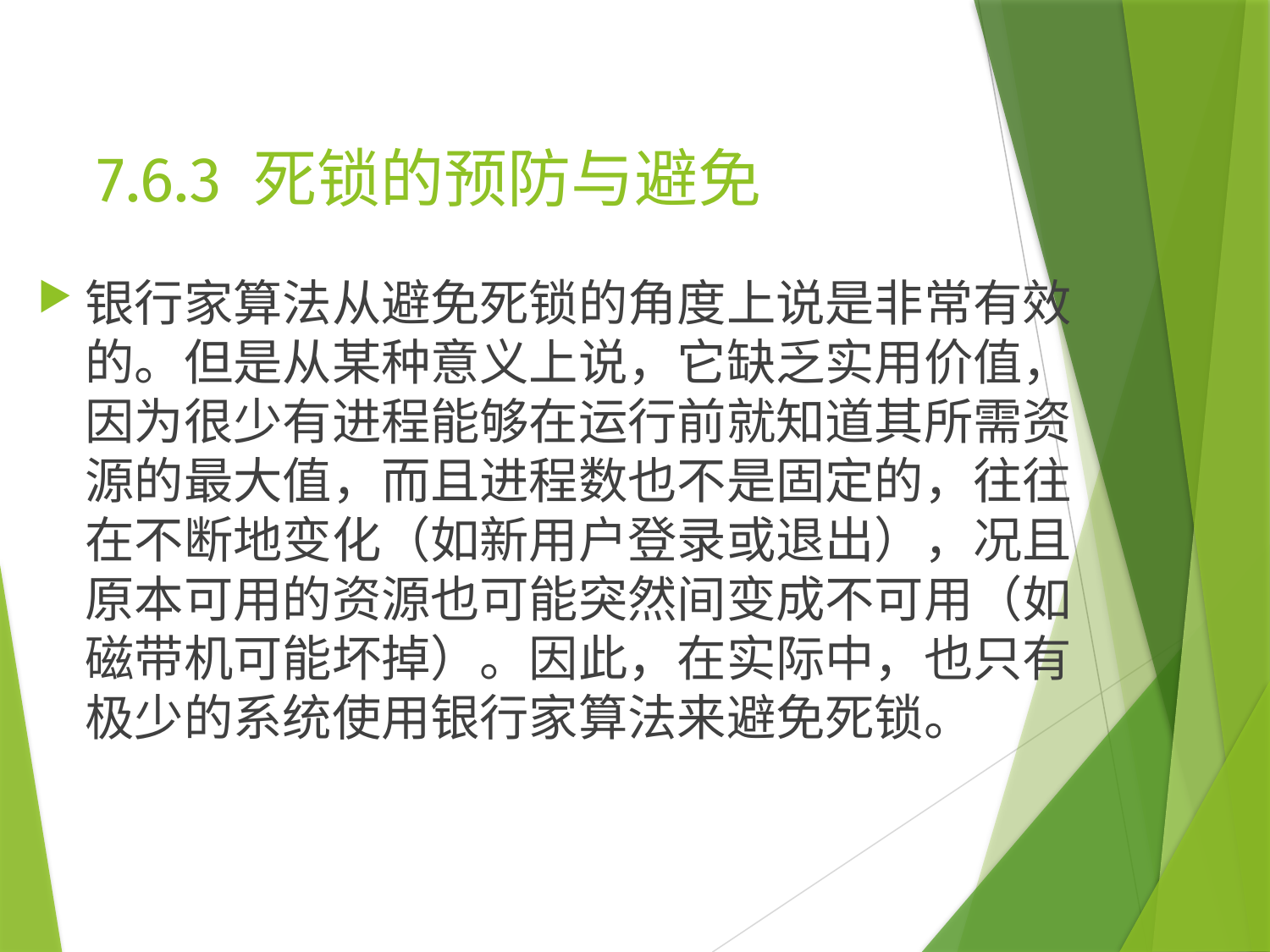

# 7.6.3 死锁的预防与避免
银行家算法从避免死锁的角度上说是非常有效的。但是从某种意义上说，它缺乏实用价值，因为很少有进程能够在运行前就知道其所需资源的最大值，而且进程数也不是固定的，往往在不断地变化（如新用户登录或退出），况且原本可用的资源也可能突然间变成不可用（如磁带机可能坏掉）。因此，在实际中，也只有极少的系统使用银行家算法来避免死锁。